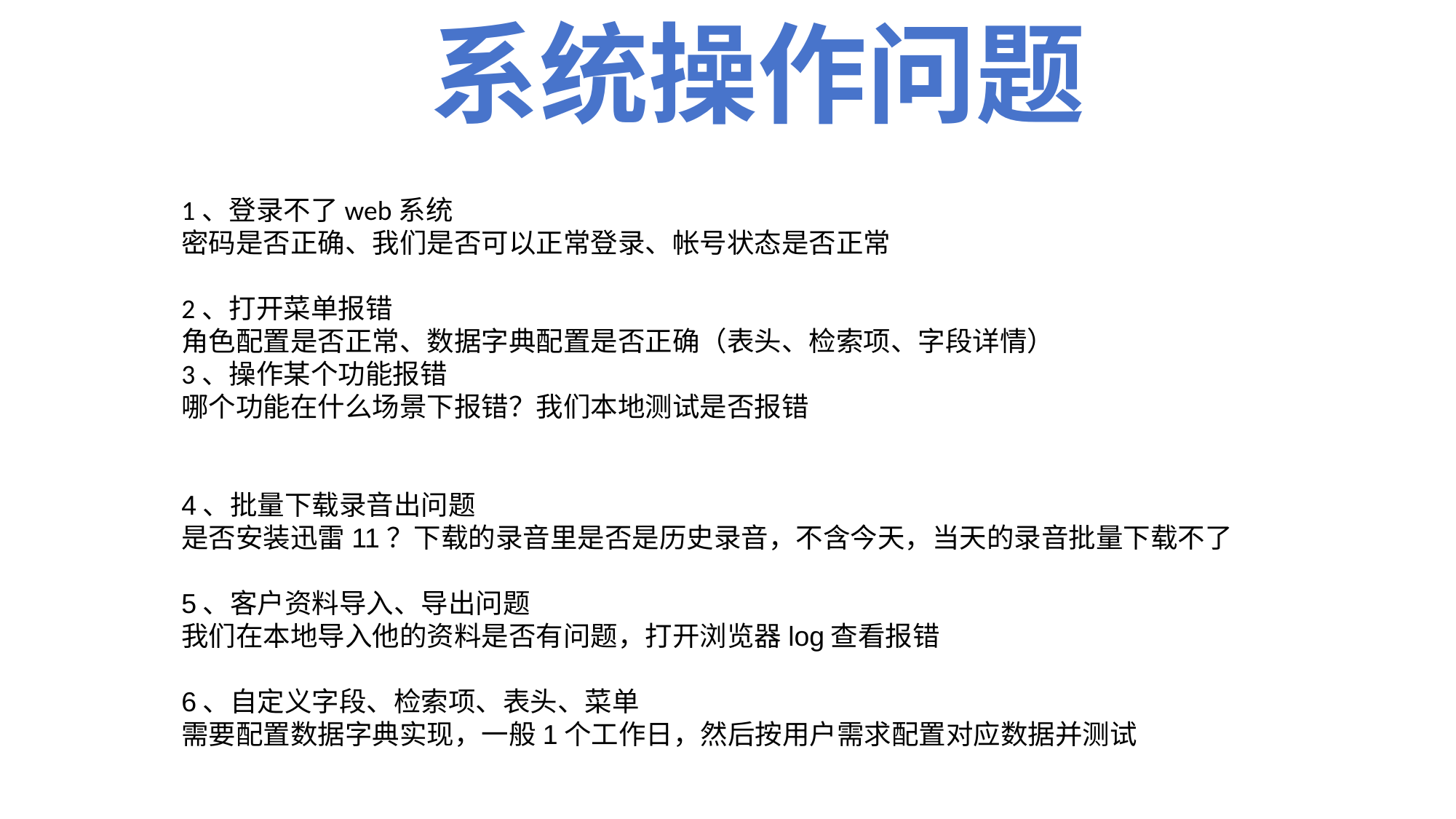

系统操作问题
1、登录不了web系统密码是否正确、我们是否可以正常登录、帐号状态是否正常2、打开菜单报错角色配置是否正常、数据字典配置是否正确（表头、检索项、字段详情）3、操作某个功能报错哪个功能在什么场景下报错？我们本地测试是否报错
 4、批量下载录音出问题是否安装迅雷11？下载的录音里是否是历史录音，不含今天，当天的录音批量下载不了 5、客户资料导入、导出问题我们在本地导入他的资料是否有问题，打开浏览器log查看报错 6、自定义字段、检索项、表头、菜单需要配置数据字典实现，一般1个工作日，然后按用户需求配置对应数据并测试